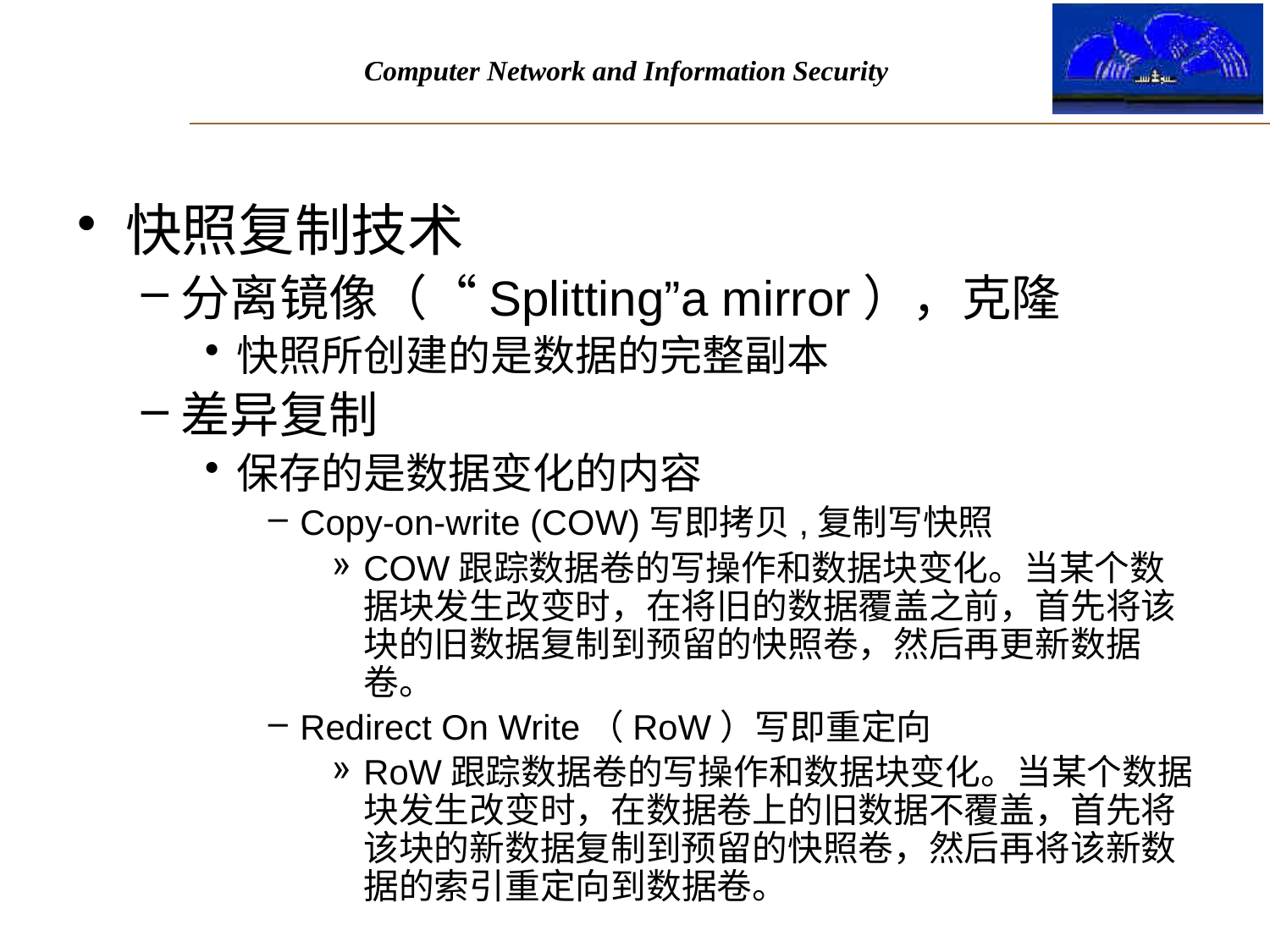

#
快照复制技术
分离镜像（“Splitting”a mirror），克隆
快照所创建的是数据的完整副本
差异复制
保存的是数据变化的内容
Copy-on-write (COW)写即拷贝,复制写快照
COW跟踪数据卷的写操作和数据块变化。当某个数据块发生改变时，在将旧的数据覆盖之前，首先将该块的旧数据复制到预留的快照卷，然后再更新数据卷。
Redirect On Write（RoW）写即重定向
RoW跟踪数据卷的写操作和数据块变化。当某个数据块发生改变时，在数据卷上的旧数据不覆盖，首先将该块的新数据复制到预留的快照卷，然后再将该新数据的索引重定向到数据卷。